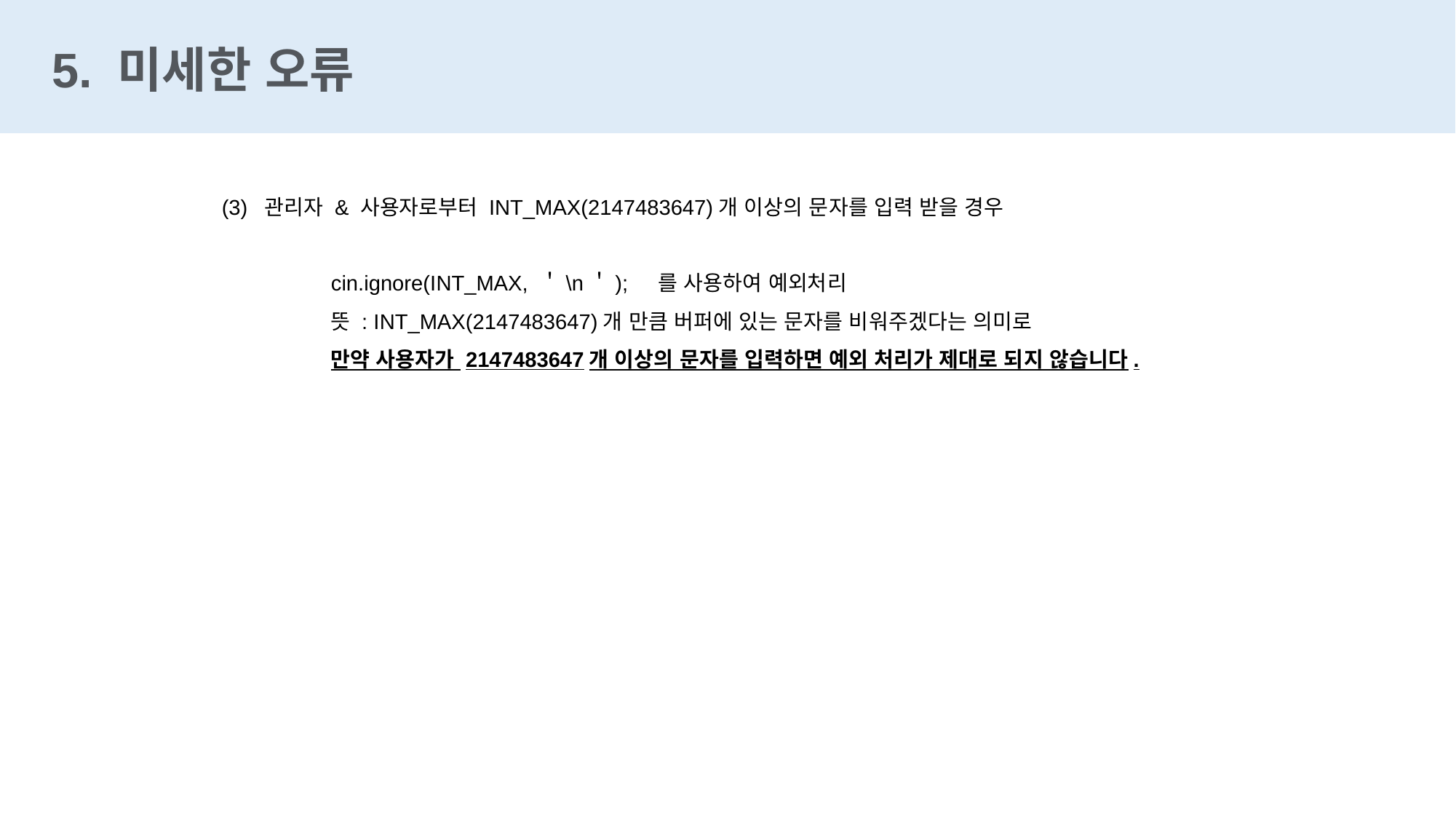

5. 미세한 오류
	(3)  관리자 & 사용자로부터 INT_MAX(2147483647)개 이상의 문자를 입력 받을 경우

		cin.ignore(INT_MAX, ＇\n＇);	를 사용하여 예외처리
		뜻 : INT_MAX(2147483647)개 만큼 버퍼에 있는 문자를 비워주겠다는 의미로
		만약 사용자가 2147483647개 이상의 문자를 입력하면 예외 처리가 제대로 되지 않습니다.